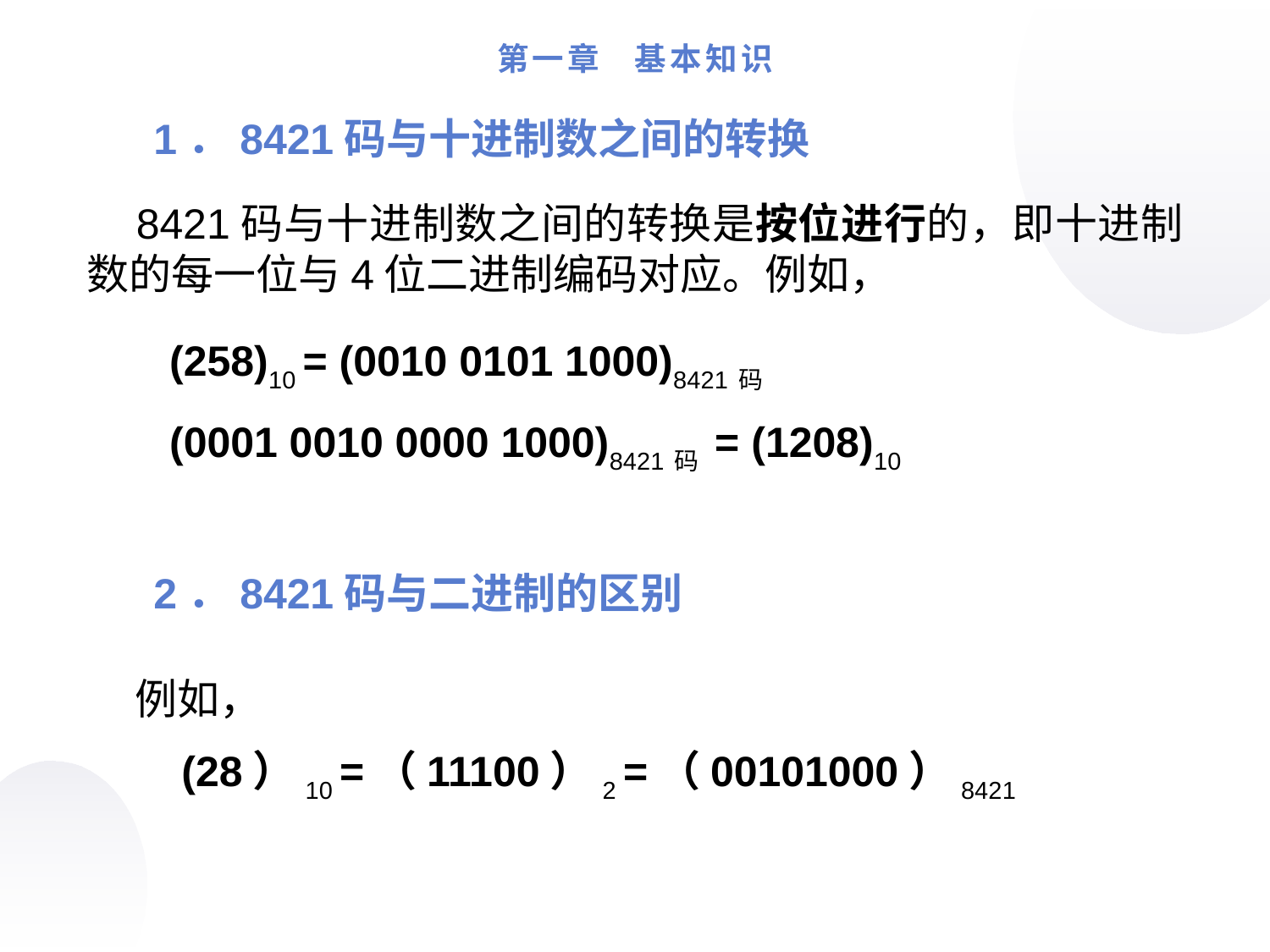

第一章   基本知识
1．8421码与十进制数之间的转换
    8421码与十进制数之间的转换是按位进行的，即十进制数的每一位与4位二进制编码对应。例如，
       (258)10 = (0010 0101 1000)8421码
       (0001 0010 0000 1000)8421码 = (1208)10
2．8421码与二进制的区别
    例如，
        (28）10 =（11100）2 =（00101000）8421

33